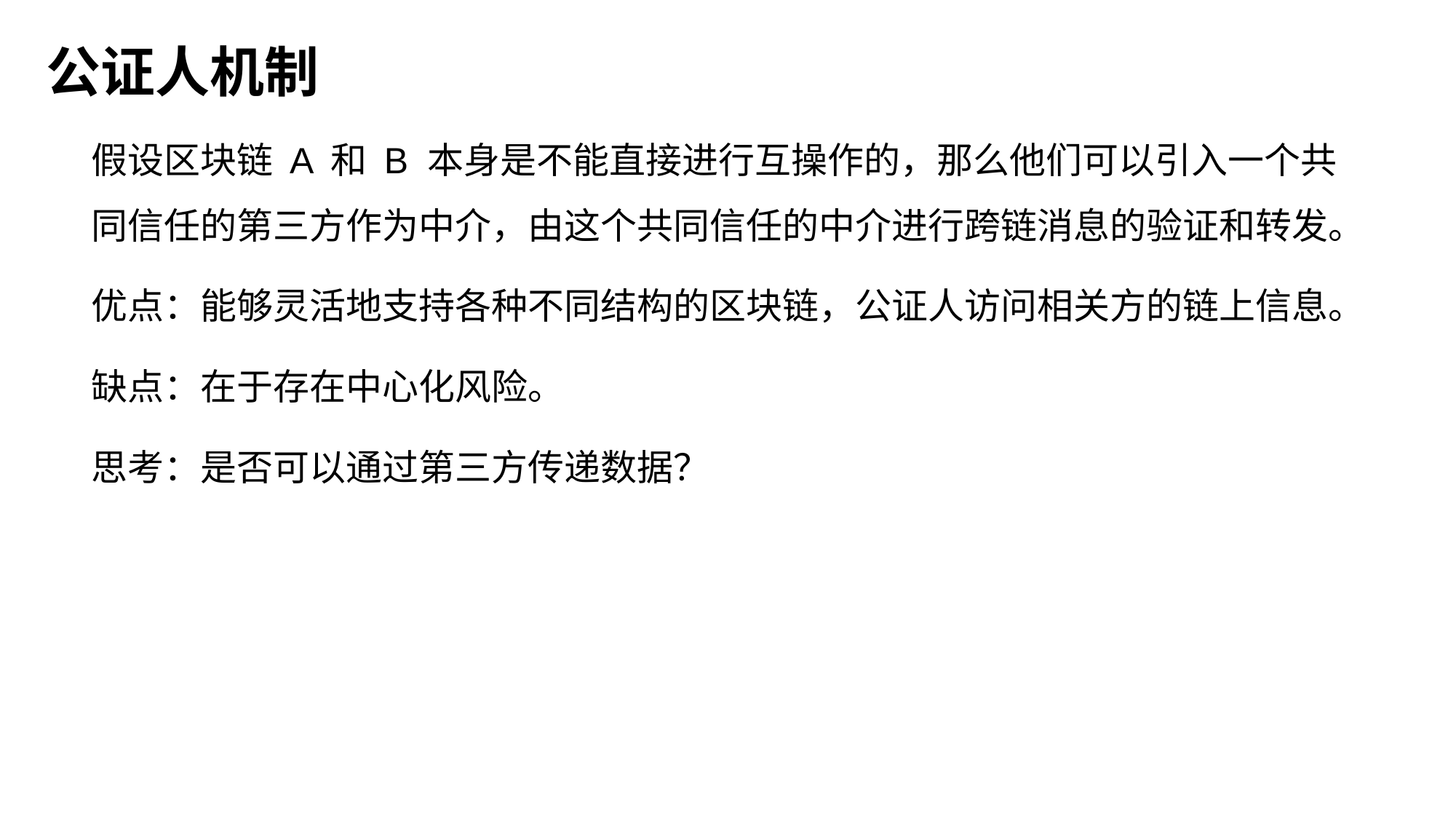

# 公证人机制
假设区块链 A 和 B 本身是不能直接进行互操作的，那么他们可以引入一个共同信任的第三方作为中介，由这个共同信任的中介进行跨链消息的验证和转发。
优点：能够灵活地支持各种不同结构的区块链，公证人访问相关方的链上信息。
缺点：在于存在中心化风险。
思考：是否可以通过第三方传递数据？